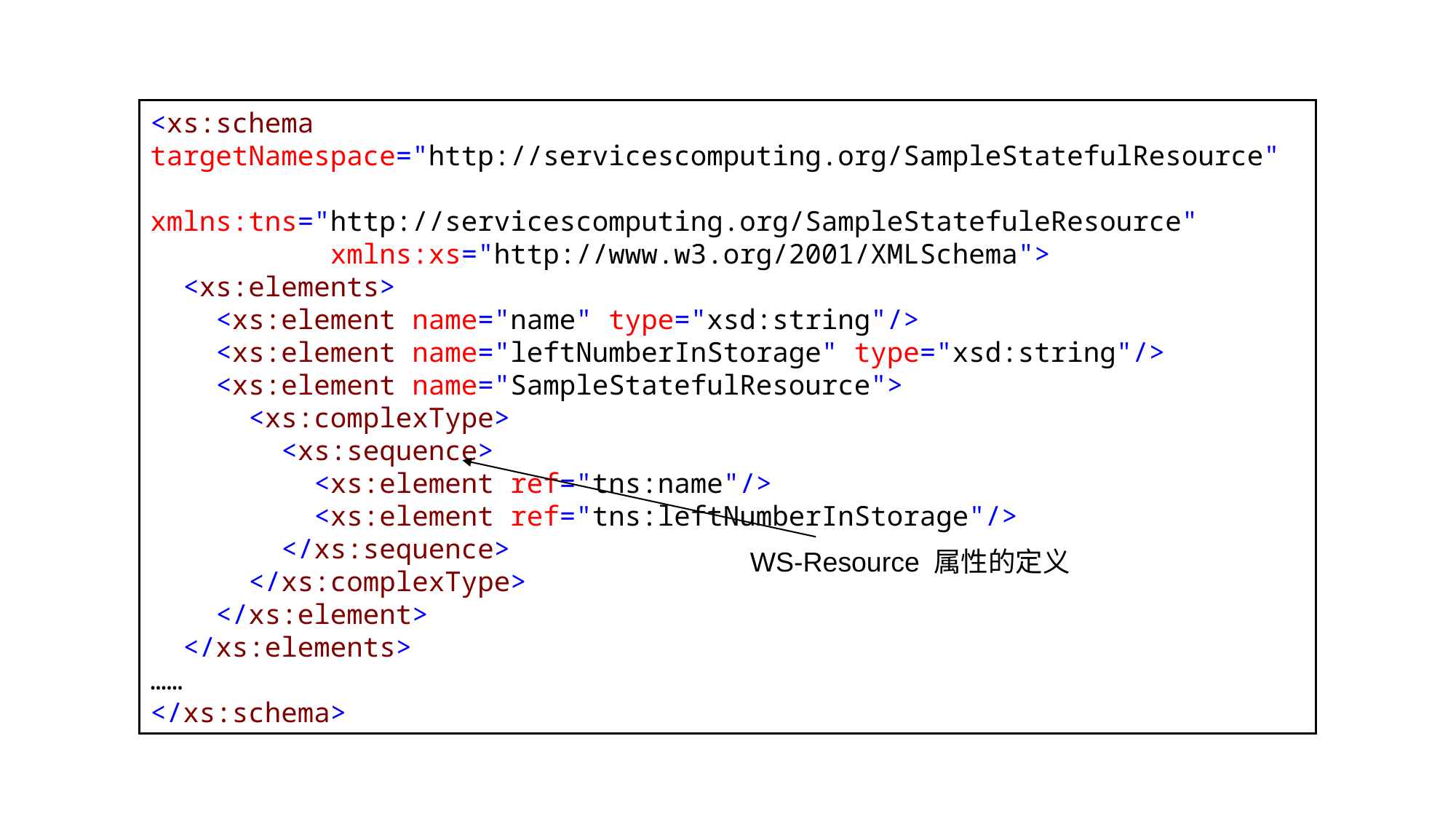

<xs:schema targetNamespace="http://servicescomputing.org/SampleStatefulResource"
           xmlns:tns="http://servicescomputing.org/SampleStatefuleResource"
           xmlns:xs="http://www.w3.org/2001/XMLSchema">
  <xs:elements>
    <xs:element name="name" type="xsd:string"/>
    <xs:element name="leftNumberInStorage" type="xsd:string"/>
    <xs:element name="SampleStatefulResource">
      <xs:complexType>
        <xs:sequence>
          <xs:element ref="tns:name"/>
          <xs:element ref="tns:leftNumberInStorage"/>
        </xs:sequence>
      </xs:complexType>
    </xs:element>
  </xs:elements>
……
</xs:schema>

WS-Resource 属性的定义